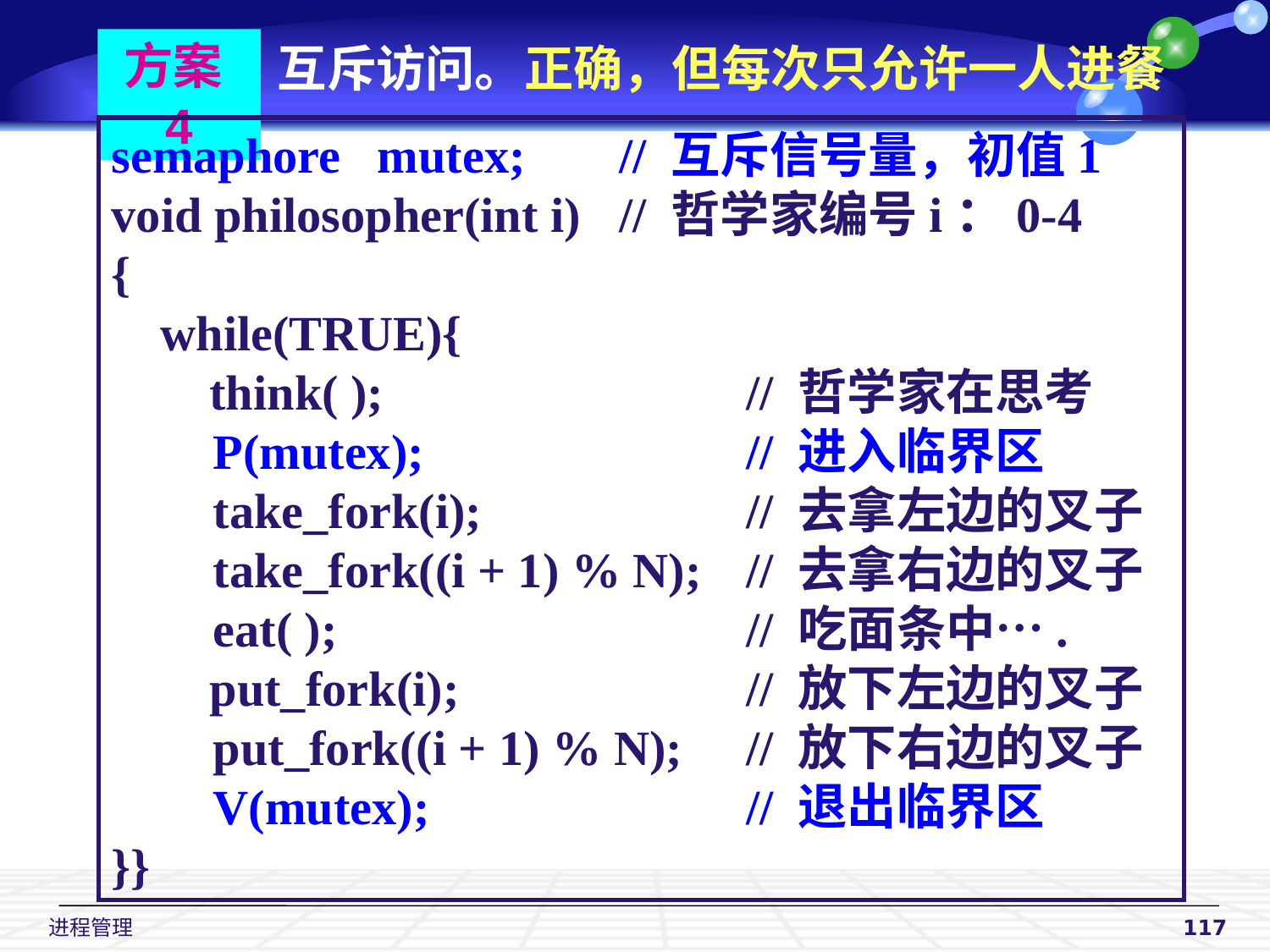

方案4
互斥访问。正确，但每次只允许一人进餐
semaphore   mutex;	// 互斥信号量，初值1
void philosopher(int i)  	// 哲学家编号i：0-4
{
    while(TRUE){
        think( );			// 哲学家在思考
        P(mutex);			// 进入临界区
        take_fork(i);			// 去拿左边的叉子
        take_fork((i + 1) % N);	// 去拿右边的叉子
        eat( );				// 吃面条中….
        put_fork(i);			// 放下左边的叉子
        put_fork((i + 1) % N);	// 放下右边的叉子
        V(mutex);			// 退出临界区
}}
   进程管理
117